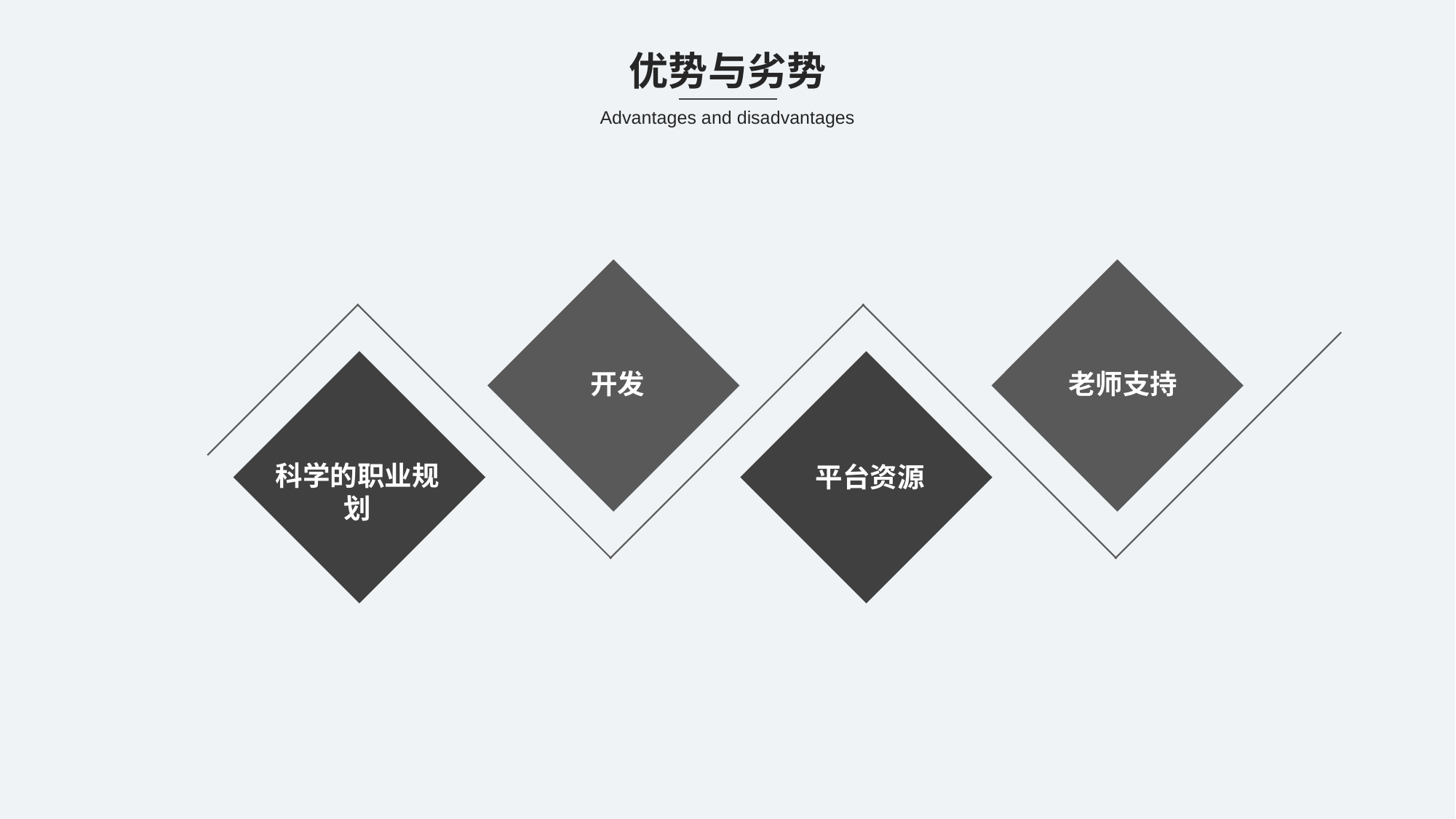

优势与劣势
Advantages and disadvantages

老师支持
开发
科学的职业规划
平台资源